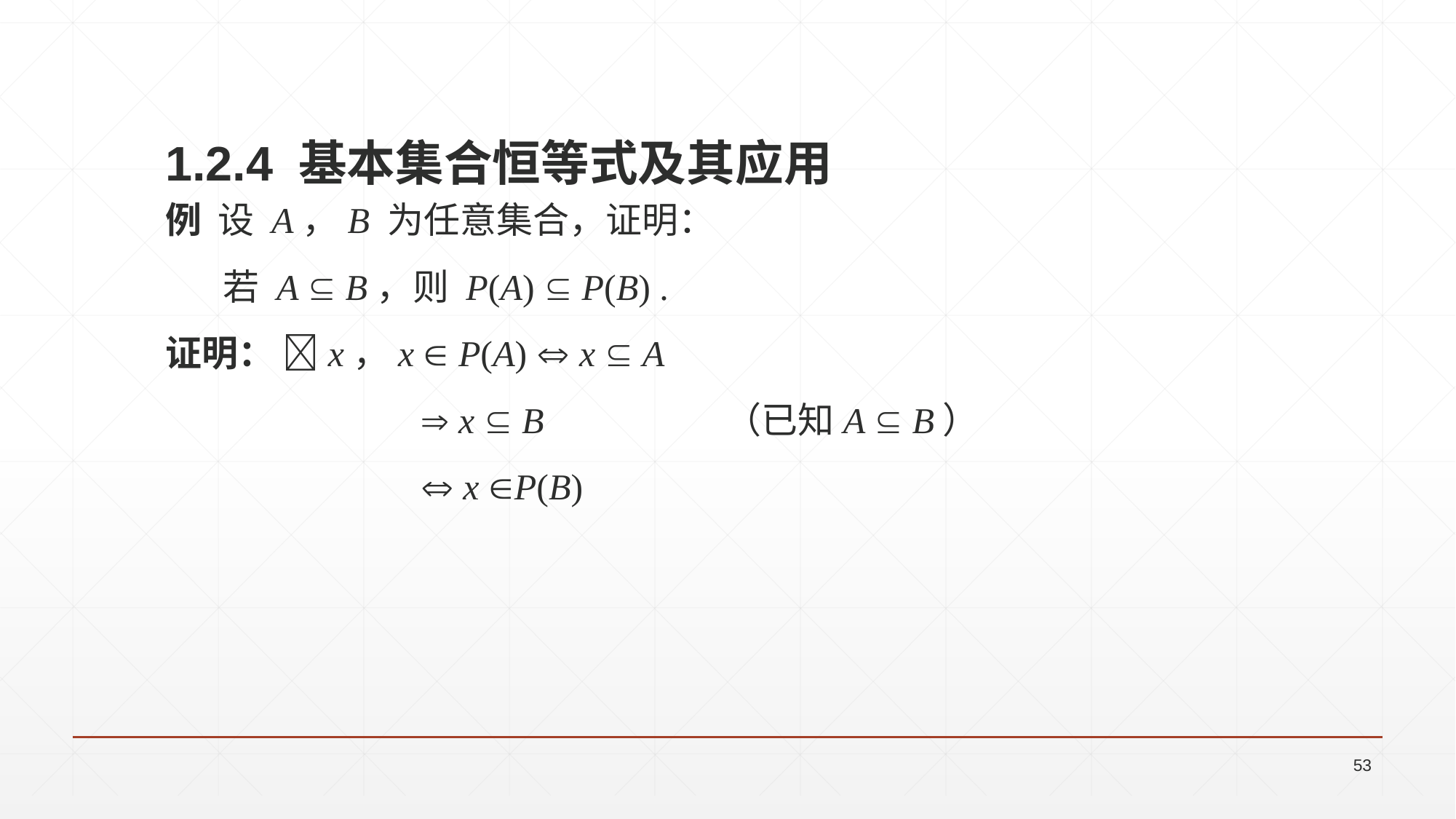

1.2.4 基本集合恒等式及其应用
例  设 A，B 为任意集合，证明：
      若 A ⊆ B，则 P(A) ⊆ P(B) .
证明： ∀x，x ∈ P(A) ⇔ x ⊆ A
                          	 ⇒ x ⊆ B                   （已知A ⊆ B）
                         	 ⇔ x ∈P(B)

53